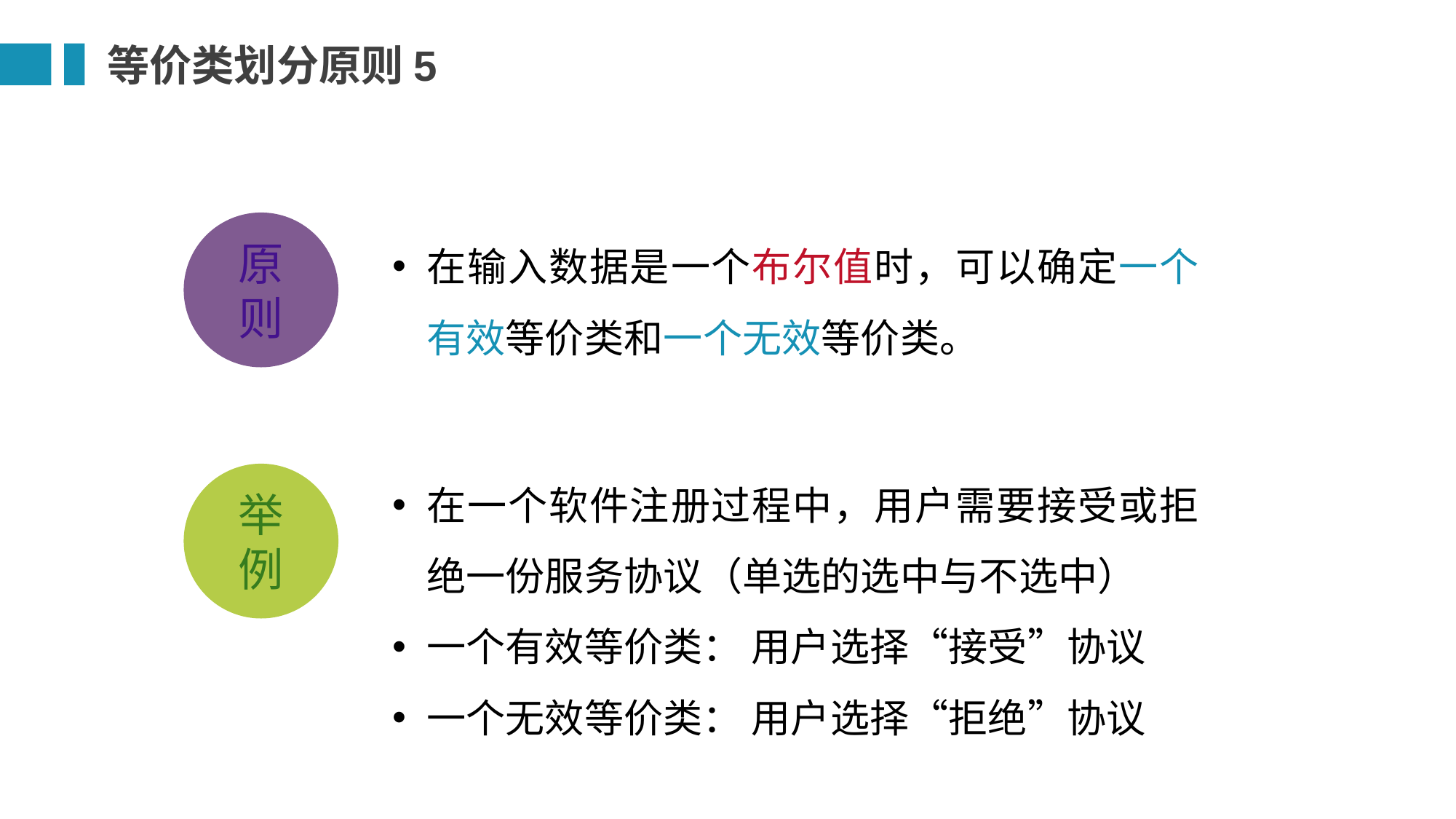

等价类划分原则5

原
则
在输入数据是一个布尔值时，可以确定一个有效等价类和一个无效等价类。
在一个软件注册过程中，用户需要接受或拒绝一份服务协议（单选的选中与不选中）
一个有效等价类： 用户选择“接受”协议
一个无效等价类： 用户选择“拒绝”协议
举
例
24